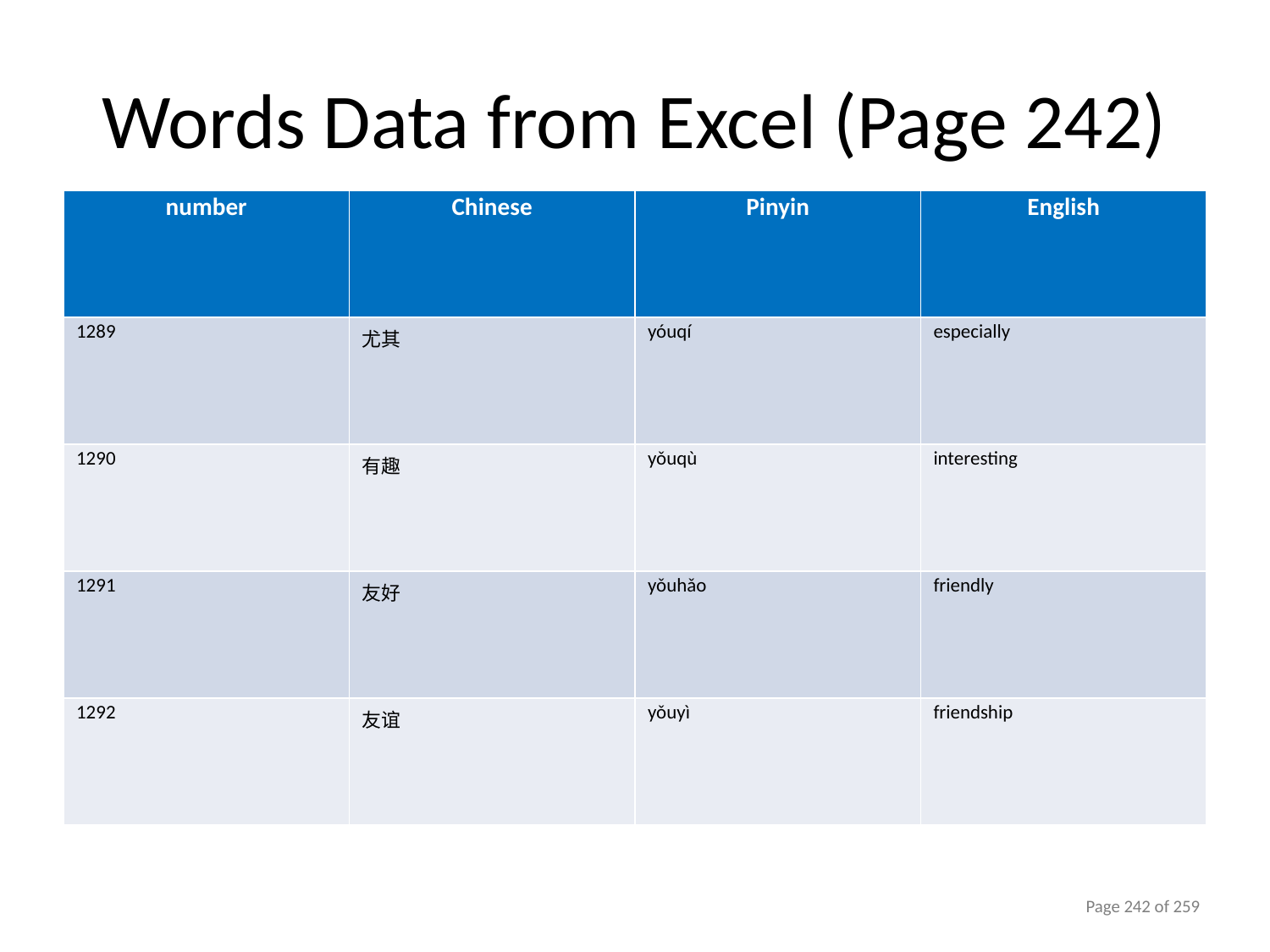

# Words Data from Excel (Page 242)
| number | Chinese | Pinyin | English |
| --- | --- | --- | --- |
| 1289 | 尤其 | yóuqí | especially |
| 1290 | 有趣 | yǒuqù | interesting |
| 1291 | 友好 | yǒuhǎo | friendly |
| 1292 | 友谊 | yǒuyì | friendship |

Page 242 of 259